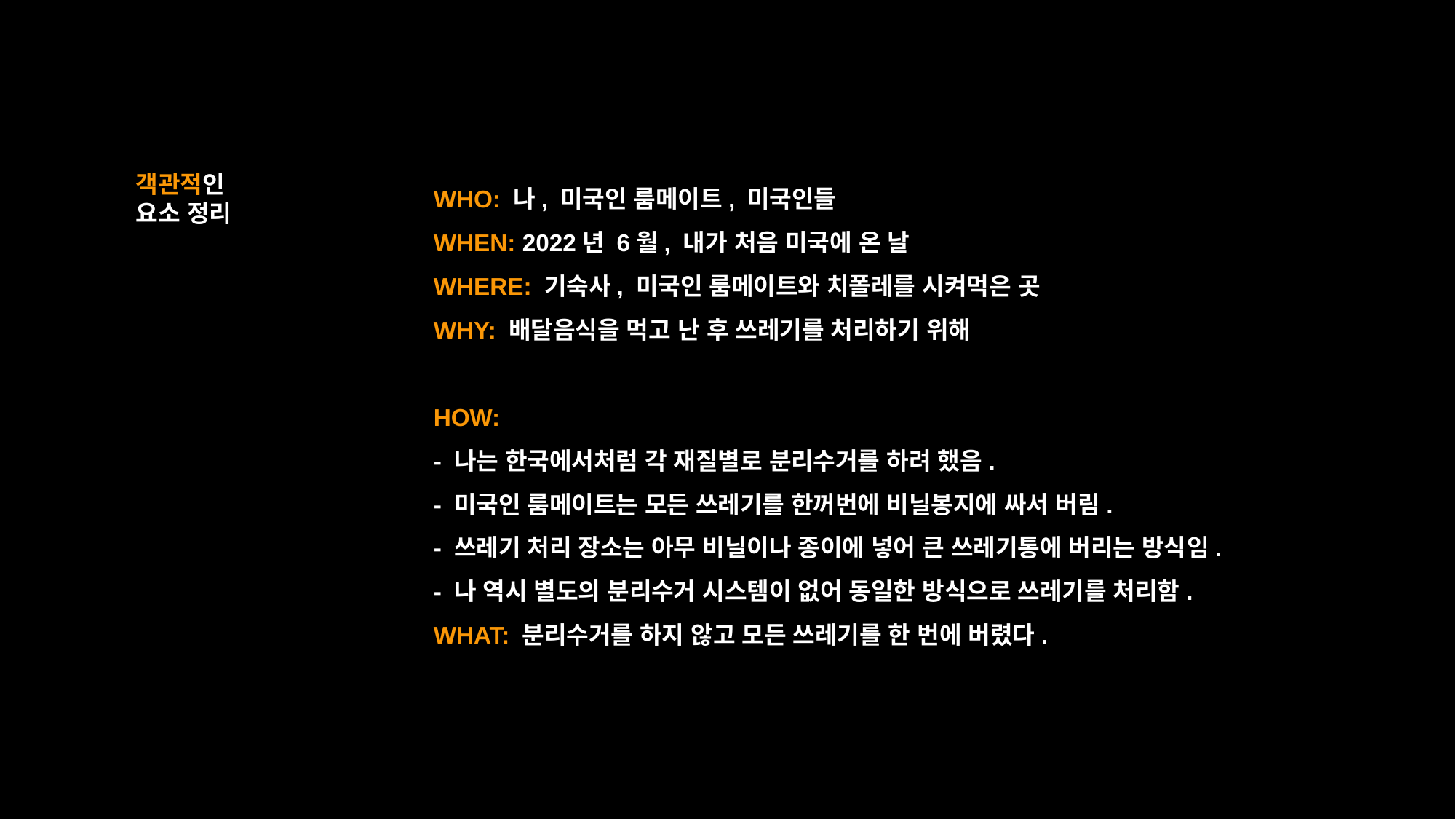

객관적인
요소 정리
WHO: 나, 미국인 룸메이트, 미국인들
WHEN: 2022년 6월, 내가 처음 미국에 온 날
WHERE: 기숙사, 미국인 룸메이트와 치폴레를 시켜먹은 곳
WHY: 배달음식을 먹고 난 후 쓰레기를 처리하기 위해

HOW:
- 나는 한국에서처럼 각 재질별로 분리수거를 하려 했음.
- 미국인 룸메이트는 모든 쓰레기를 한꺼번에 비닐봉지에 싸서 버림.
- 쓰레기 처리 장소는 아무 비닐이나 종이에 넣어 큰 쓰레기통에 버리는 방식임.
- 나 역시 별도의 분리수거 시스템이 없어 동일한 방식으로 쓰레기를 처리함.
WHAT: 분리수거를 하지 않고 모든 쓰레기를 한 번에 버렸다.